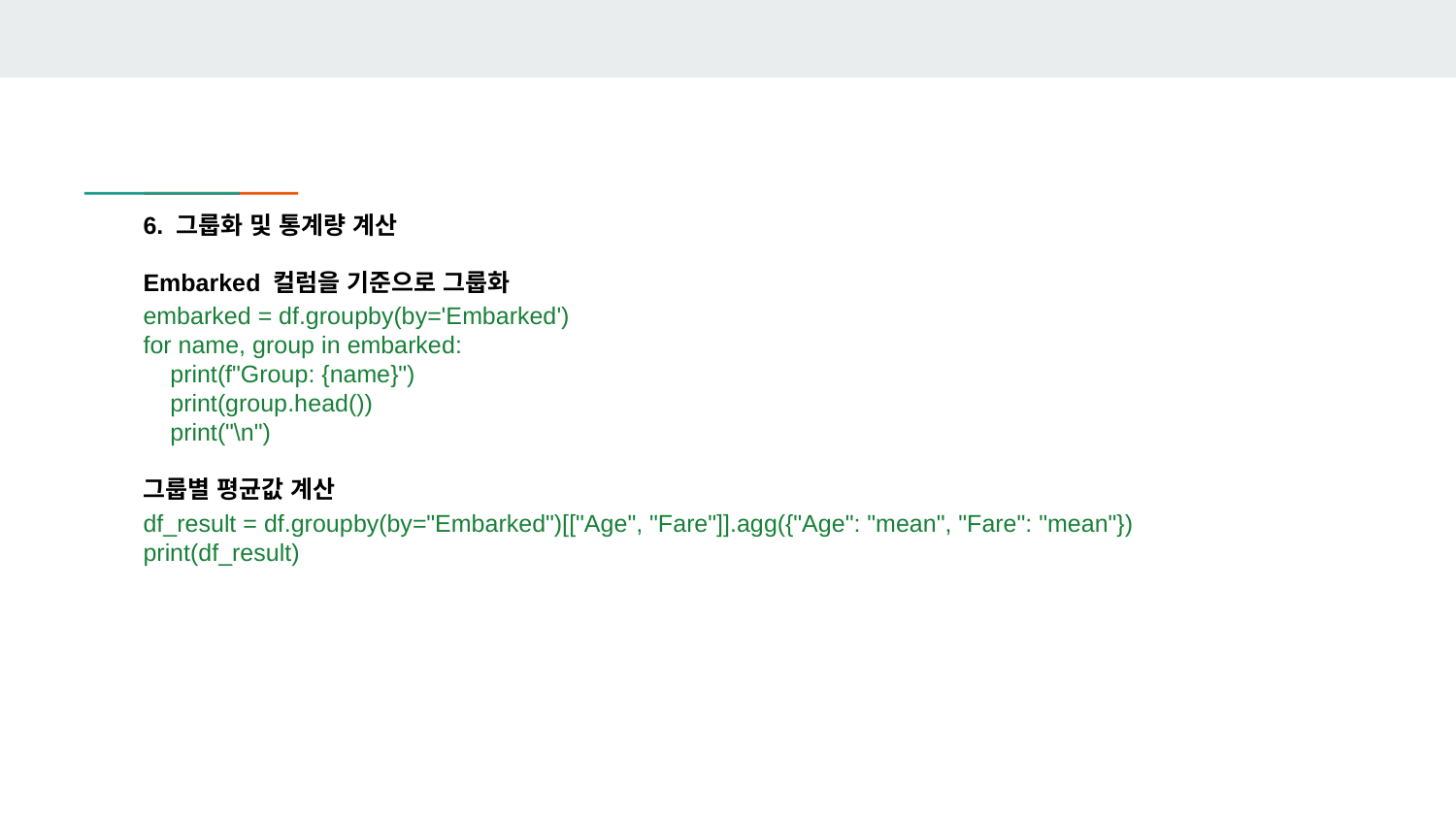

6. 그룹화 및 통계량 계산
Embarked 컬럼을 기준으로 그룹화
embarked = df.groupby(by='Embarked')
for name, group in embarked:
    print(f"Group: {name}")
    print(group.head())
    print("\n")
그룹별 평균값 계산
df_result = df.groupby(by="Embarked")[["Age", "Fare"]].agg({"Age": "mean", "Fare": "mean"})
print(df_result)